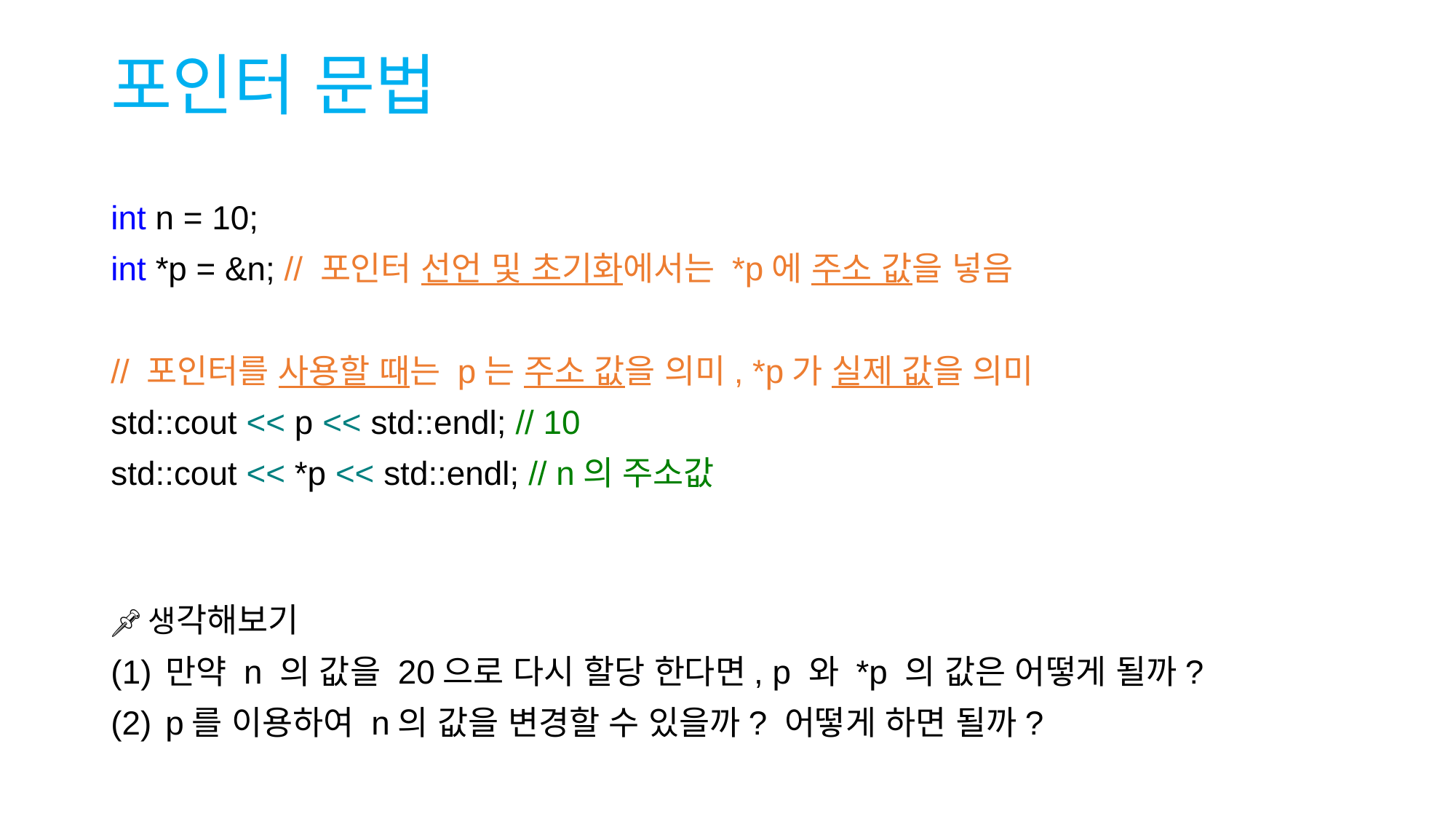

# 포인터 문법
int n = 10;
int *p = &n; // 포인터 선언 및 초기화에서는 *p에 주소 값을 넣음

// 포인터를 사용할 때는 p는 주소 값을 의미, *p가 실제 값을 의미
std::cout << p << std::endl; // 10
std::cout << *p << std::endl; // n의 주소값

📌생각해보기
만약 n 의 값을 20으로 다시 할당 한다면, p 와 *p 의 값은 어떻게 될까?
p를 이용하여 n의 값을 변경할 수 있을까? 어떻게 하면 될까?